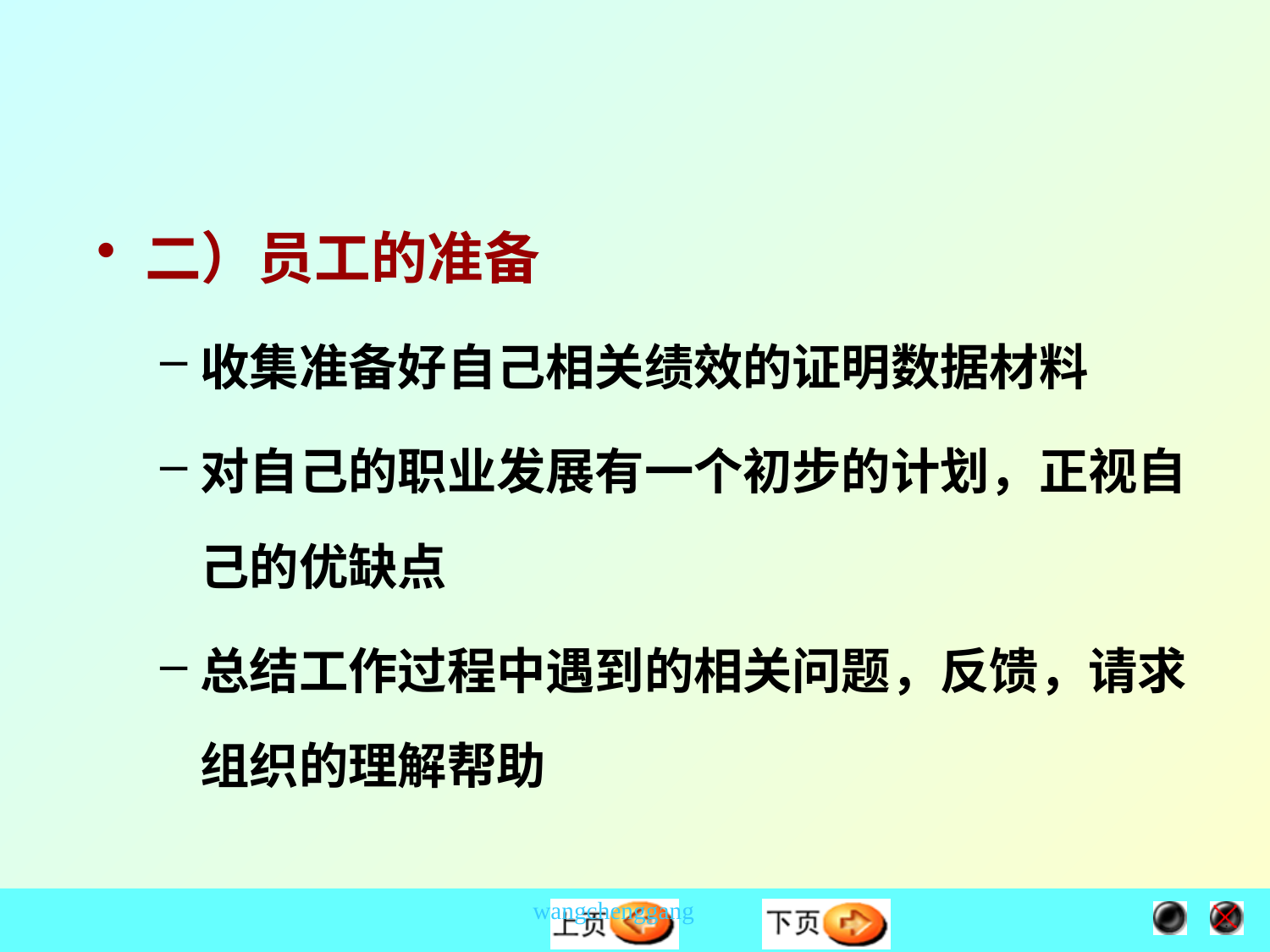

#
二）员工的准备
收集准备好自己相关绩效的证明数据材料
对自己的职业发展有一个初步的计划，正视自己的优缺点
总结工作过程中遇到的相关问题，反馈，请求组织的理解帮助

wangchenggang